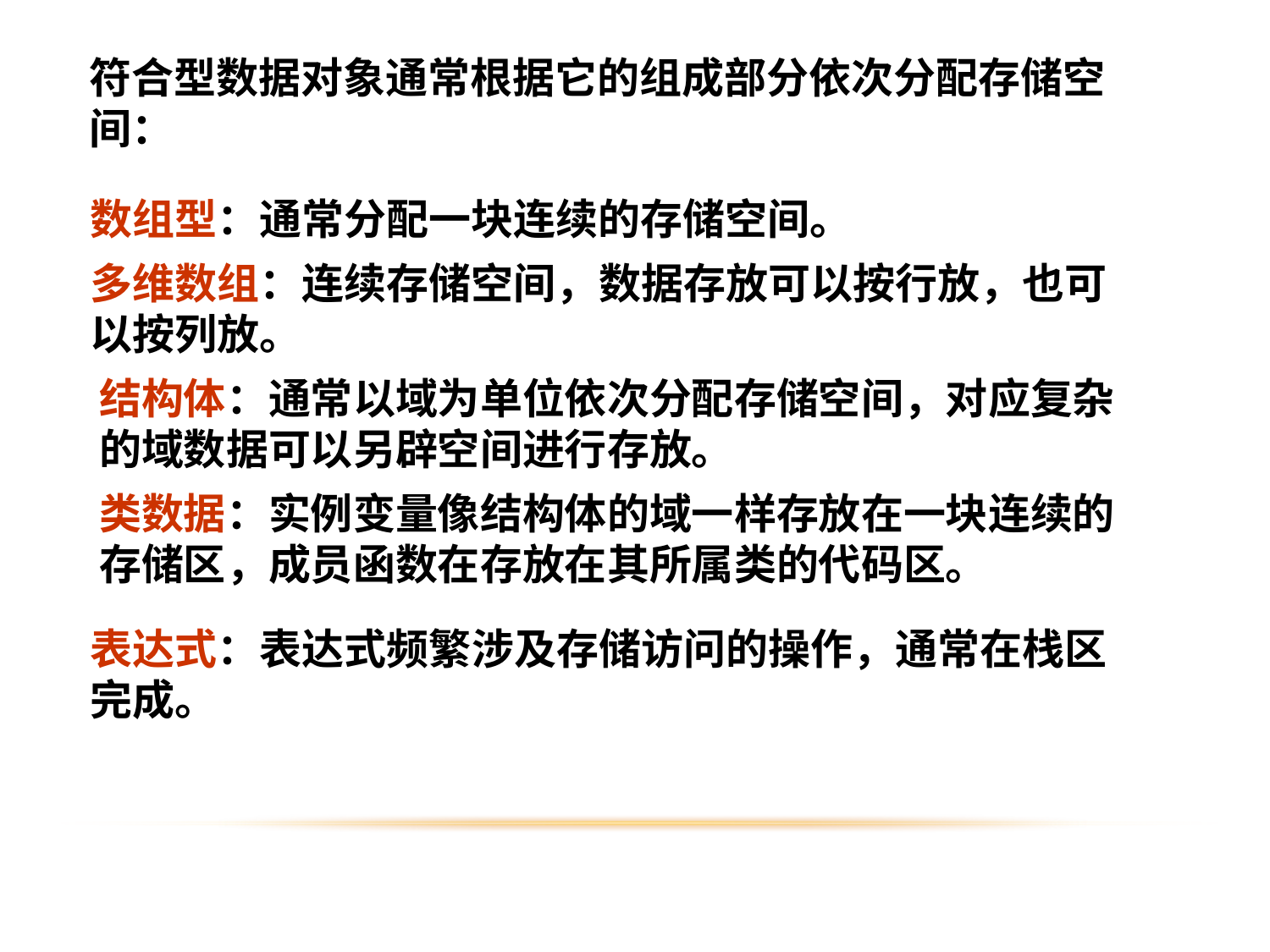

符合型数据对象通常根据它的组成部分依次分配存储空间：
数组型：通常分配一块连续的存储空间。
多维数组：连续存储空间，数据存放可以按行放，也可以按列放。
结构体：通常以域为单位依次分配存储空间，对应复杂的域数据可以另辟空间进行存放。
类数据：实例变量像结构体的域一样存放在一块连续的存储区，成员函数在存放在其所属类的代码区。
表达式：表达式频繁涉及存储访问的操作，通常在栈区完成。
6